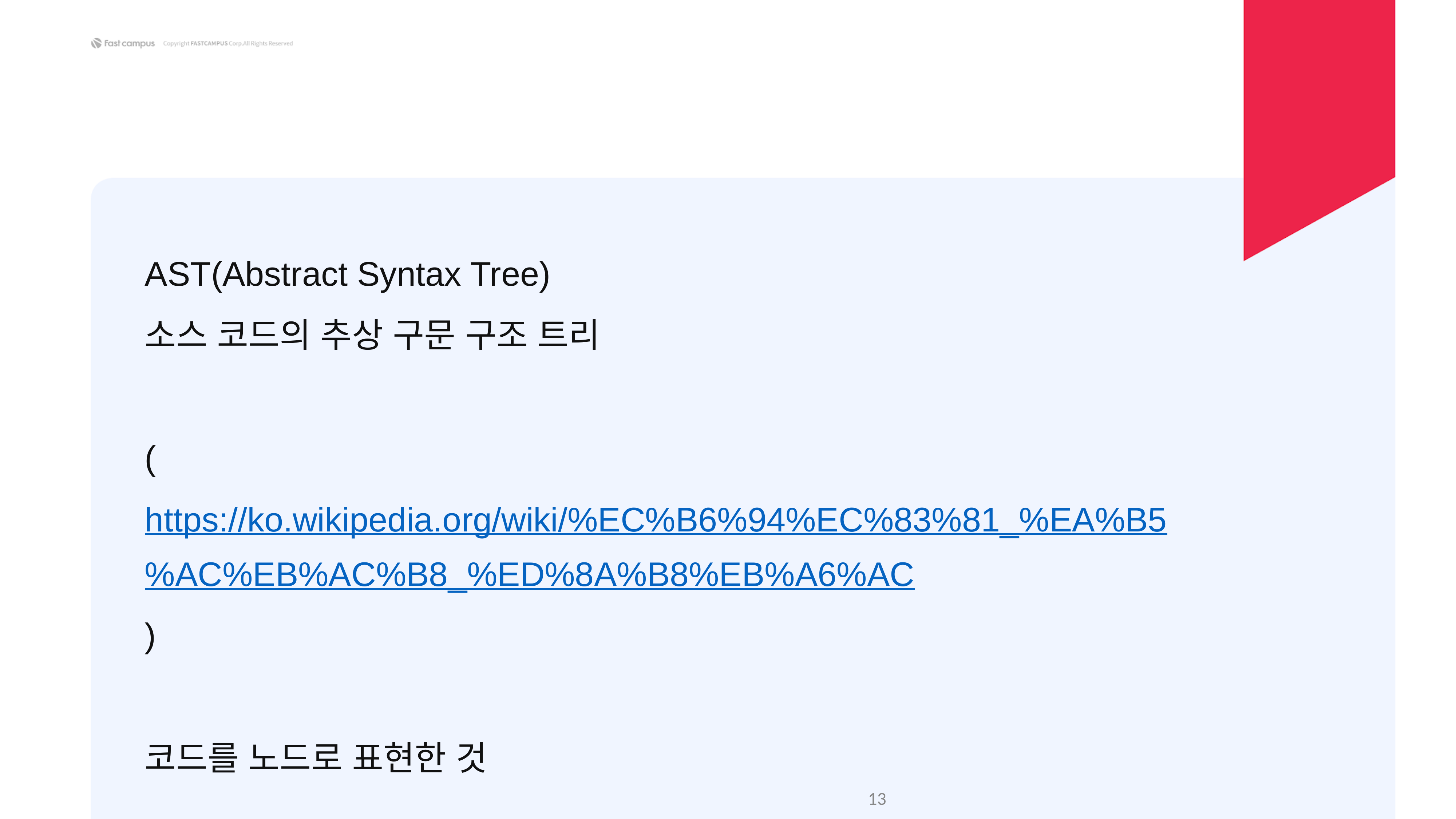

AST(Abstract Syntax Tree)
소스 코드의 추상 구문 구조 트리

(https://ko.wikipedia.org/wiki/%EC%B6%94%EC%83%81_%EA%B5%AC%EB%AC%B8_%ED%8A%B8%EB%A6%AC)

코드를 노드로 표현한 것

13